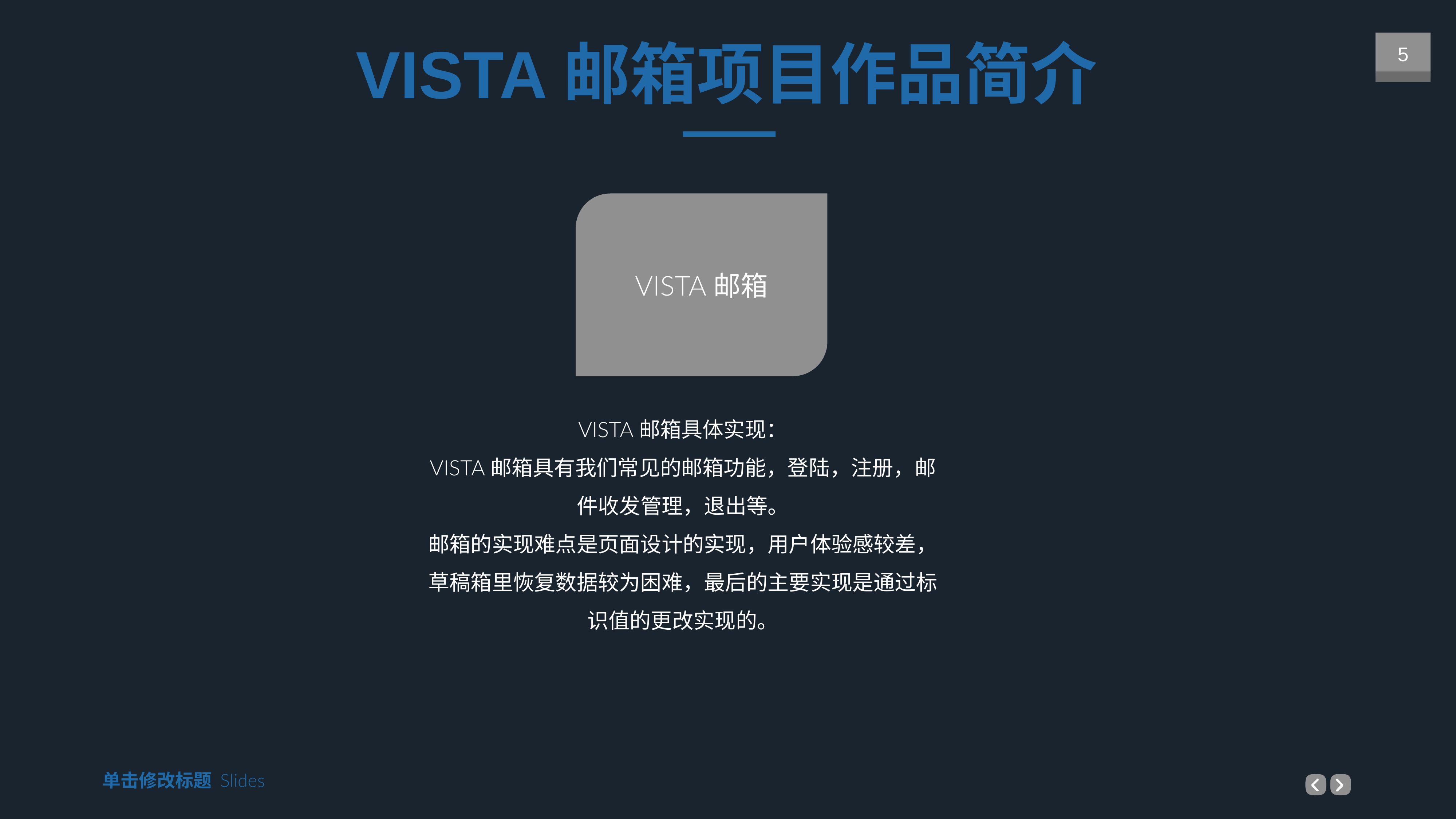

VISTA邮箱项目作品简介

VISTA邮箱
VISTA邮箱具体实现：
VISTA邮箱具有我们常见的邮箱功能，登陆，注册，邮件收发管理，退出等。
邮箱的实现难点是页面设计的实现，用户体验感较差，草稿箱里恢复数据较为困难，最后的主要实现是通过标识值的更改实现的。